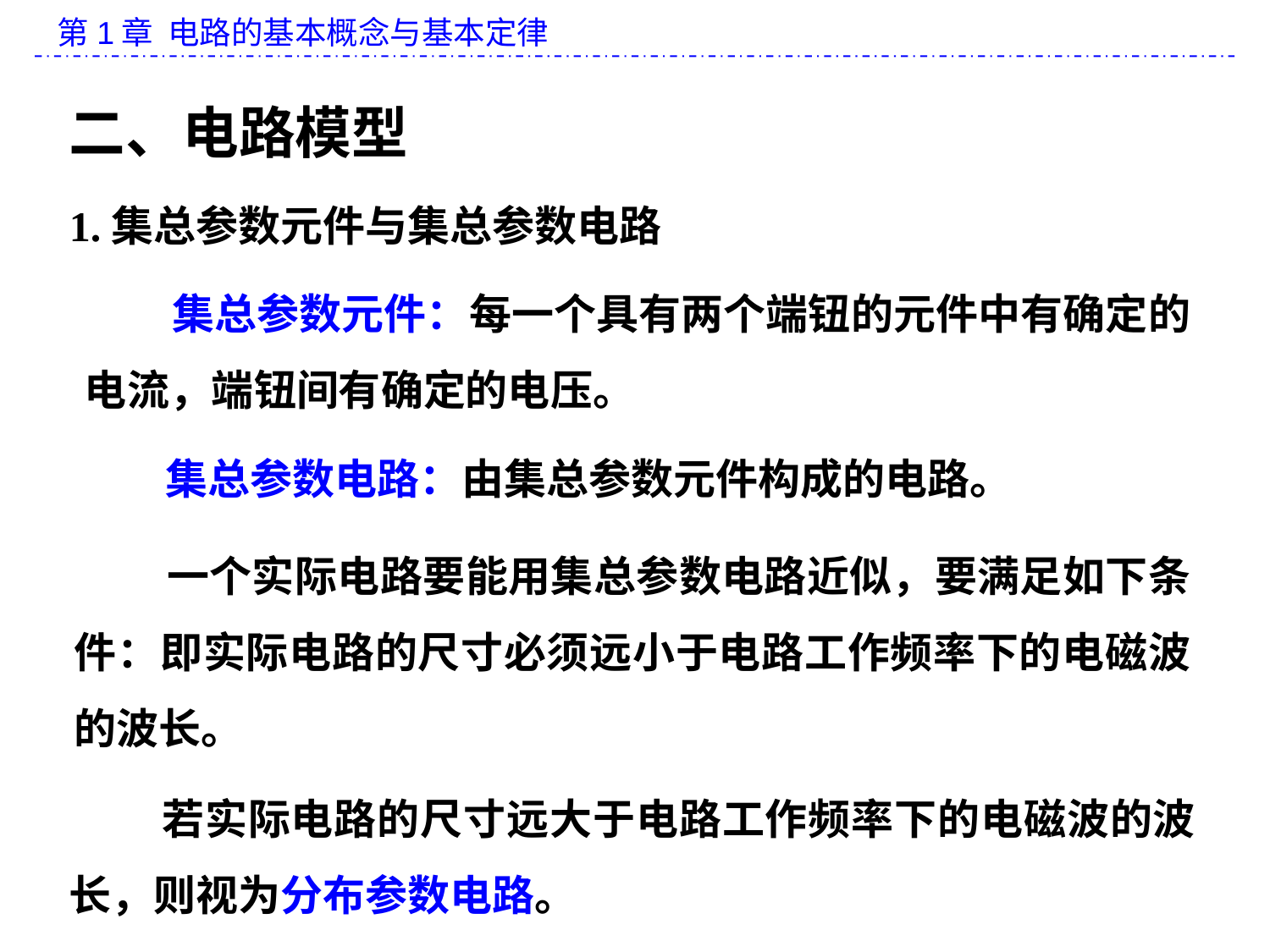

二、电路模型
1.集总参数元件与集总参数电路
        集总参数元件：每一个具有两个端钮的元件中有确定的电流，端钮间有确定的电压。
        集总参数电路：由集总参数元件构成的电路。
一个实际电路要能用集总参数电路近似，要满足如下条件：即实际电路的尺寸必须远小于电路工作频率下的电磁波的波长。
若实际电路的尺寸远大于电路工作频率下的电磁波的波长，则视为分布参数电路。